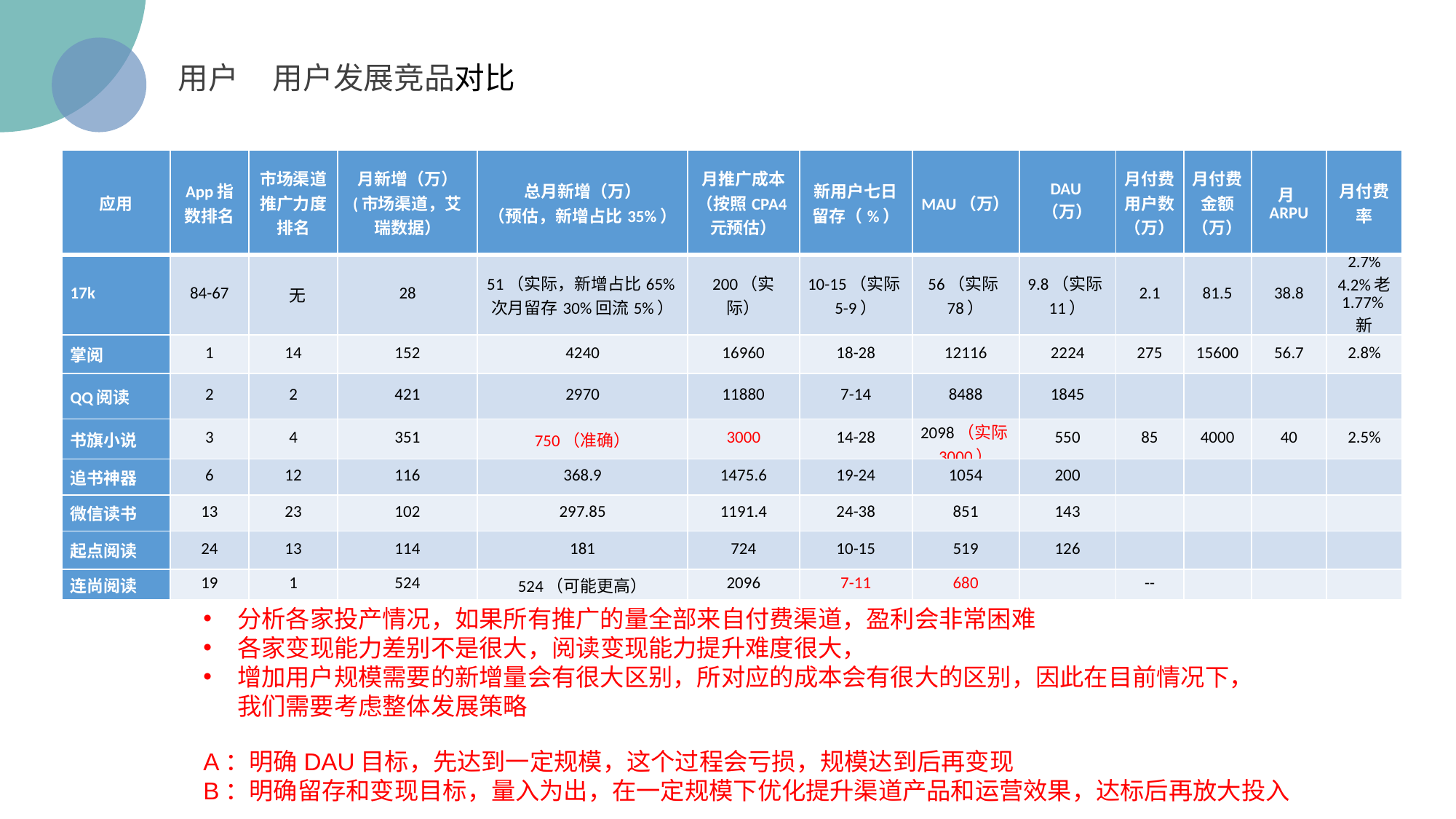

用户     用户发展竞品对比
| 应用 | App指数排名 | 市场渠道 推广力度排名 | 月新增（万） (市场渠道，艾瑞数据） | 总月新增（万） （预估，新增占比35%） | 月推广成本（按照CPA4元预估） | 新用户七日留存（%） | MAU（万） | DAU（万） | 月付费用户数 （万） | 月付费金额（万） | 月ARPU | 月付费率 |
| --- | --- | --- | --- | --- | --- | --- | --- | --- | --- | --- | --- | --- |
| 17k | 84-67 | 无 | 28 | 51（实际，新增占比65%次月留存30%回流5%） | 200（实际） | 10-15（实际5-9） | 56（实际78） | 9.8（实际11） | 2.1 | 81.5 | 38.8 | 2.7% 4.2%老 1.77%新 |
| 掌阅 | 1 | 14 | 152 | 4240 | 16960 | 18-28 | 12116 | 2224 | 275 | 15600 | 56.7 | 2.8% |
| QQ阅读 | 2 | 2 | 421 | 2970 | 11880 | 7-14 | 8488 | 1845 |  |  |  |  |
| 书旗小说 | 3 | 4 | 351 | 750（准确） | 3000 | 14-28 | 2098（实际3000） | 550 | 85 | 4000 | 40 | 2.5% |
| 追书神器 | 6 | 12 | 116 | 368.9 | 1475.6 | 19-24 | 1054 | 200 |  |  |  |  |
| 微信读书 | 13 | 23 | 102 | 297.85 | 1191.4 | 24-38 | 851 | 143 |  |  |  |  |
| 起点阅读 | 24 | 13 | 114 | 181 | 724 | 10-15 | 519 | 126 |  |  |  |  |
| 连尚阅读 | 19 | 1 | 524 | 524（可能更高） | 2096 | 7-11 | 680 |  | -- |  |  |  |
分析各家投产情况，如果所有推广的量全部来自付费渠道，盈利会非常困难
各家变现能力差别不是很大，阅读变现能力提升难度很大，
增加用户规模需要的新增量会有很大区别，所对应的成本会有很大的区别，因此在目前情况下，我们需要考虑整体发展策略
A：明确DAU目标，先达到一定规模，这个过程会亏损，规模达到后再变现
B：明确留存和变现目标，量入为出，在一定规模下优化提升渠道产品和运营效果，达标后再放大投入